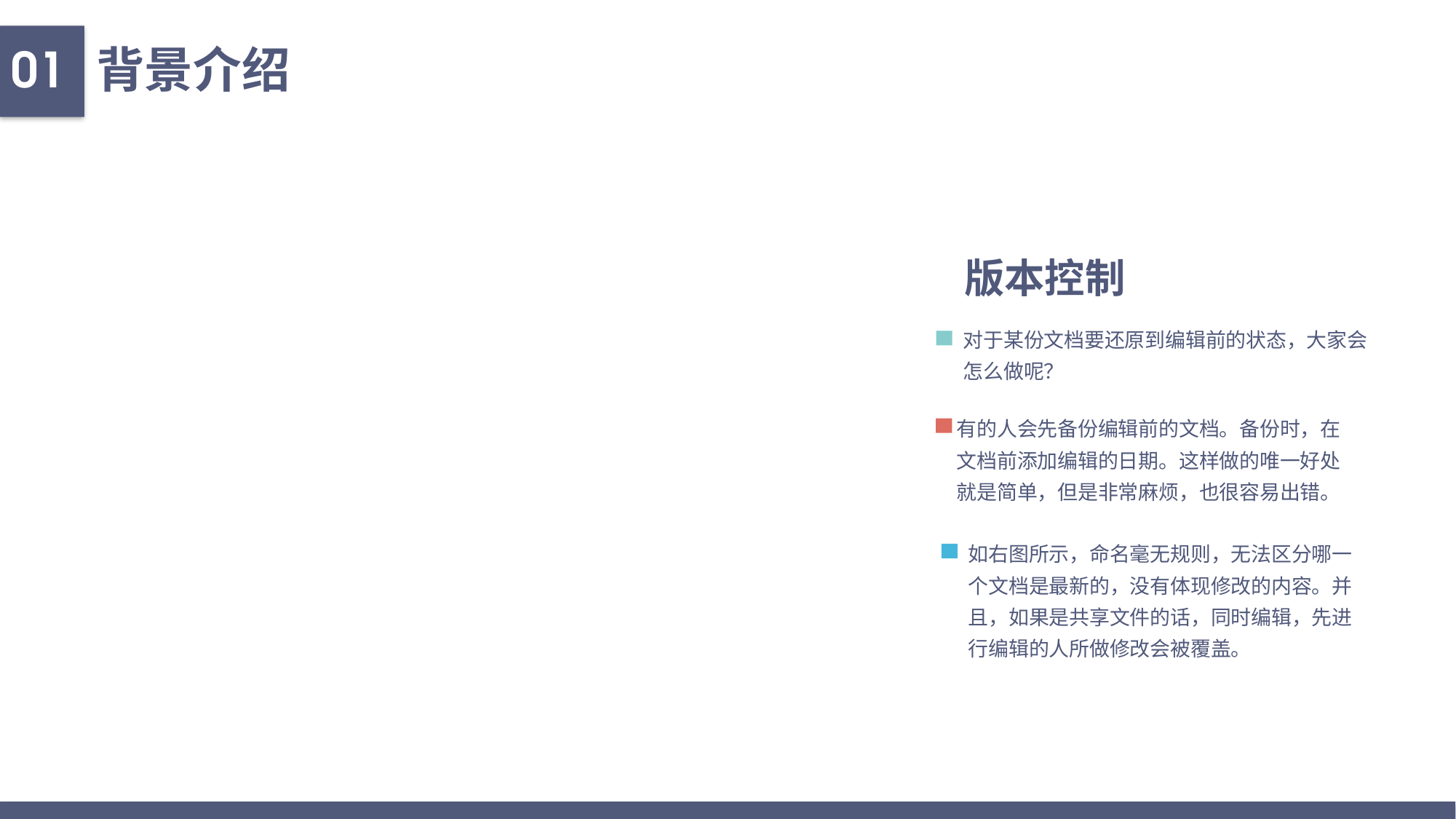

01
背景介绍

[unsupported chart]

版本控制
对于某份文档要还原到编辑前的状态，大家会怎么做呢？

有的人会先备份编辑前的文档。备份时，在文档前添加编辑的日期。这样做的唯一好处就是简单，但是非常麻烦，也很容易出错。

如右图所示，命名毫无规则，无法区分哪一个文档是最新的，没有体现修改的内容。并且，如果是共享文件的话，同时编辑，先进行编辑的人所做修改会被覆盖。